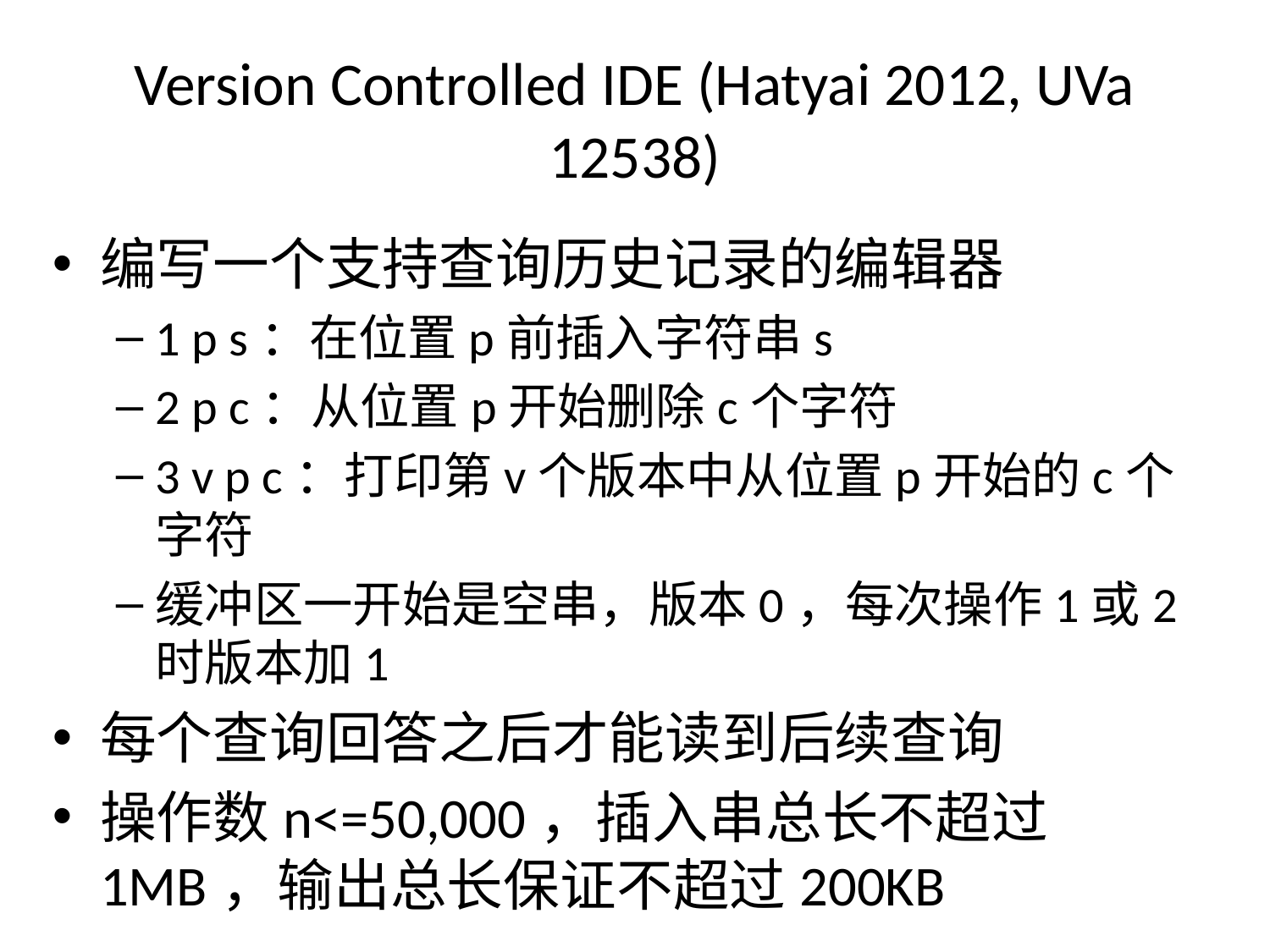

# Version Controlled IDE (Hatyai 2012, UVa 12538)
编写一个支持查询历史记录的编辑器
1 p s：在位置p前插入字符串s
2 p c：从位置p开始删除c个字符
3 v p c：打印第v个版本中从位置p开始的c个字符
缓冲区一开始是空串，版本0，每次操作1或2时版本加1
每个查询回答之后才能读到后续查询
操作数n<=50,000，插入串总长不超过1MB，输出总长保证不超过200KB